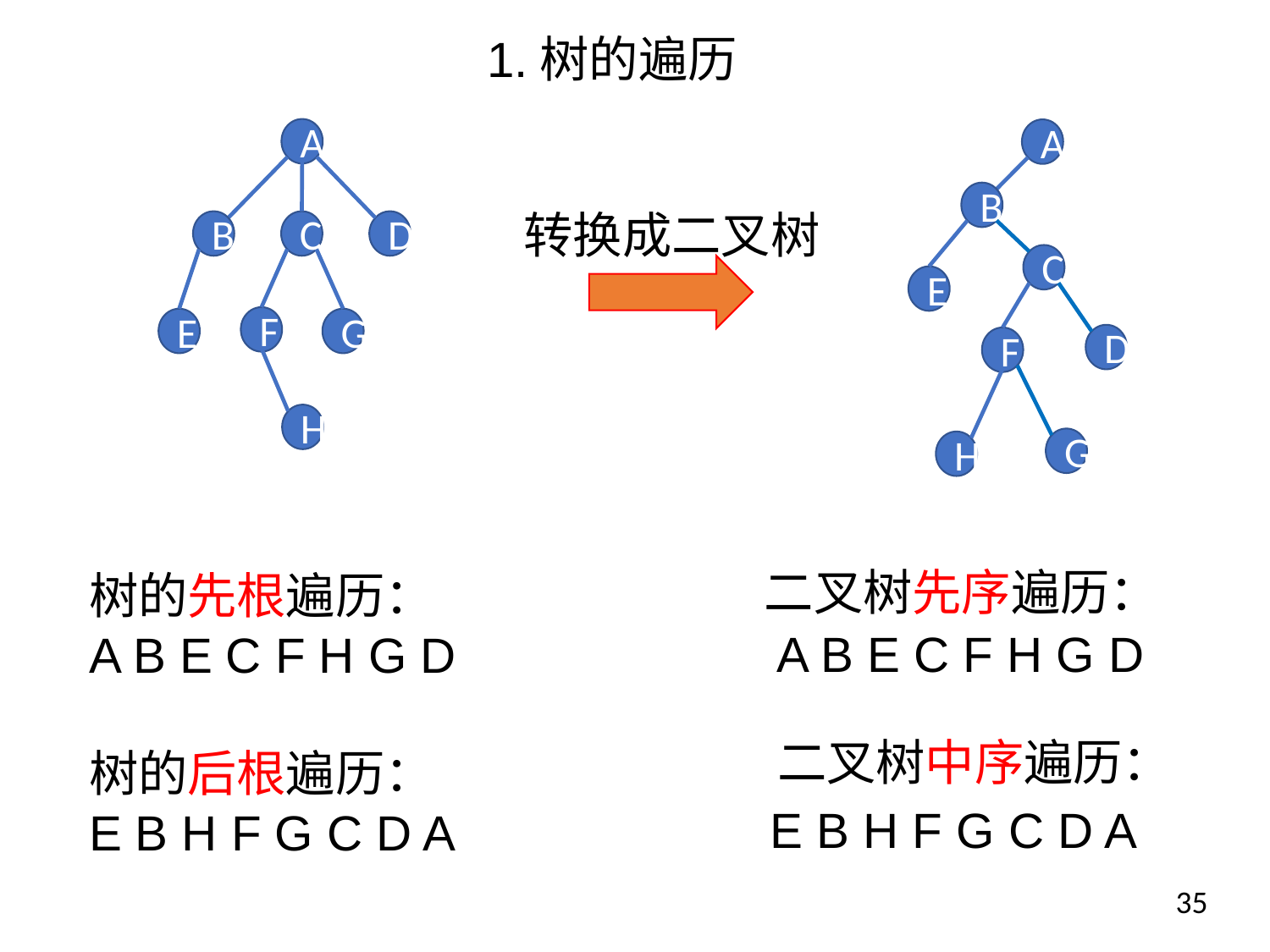

1.树的遍历
A
A
B
转换成二叉树
B
C
D
C

E
F
E
G
D
F
H
G
H
二叉树先序遍历：
树的先根遍历：
A B E C F H G D

树的后根遍历：
E B H F G C D A
A B E C F H G D
二叉树中序遍历：
E B H F G C D A
35